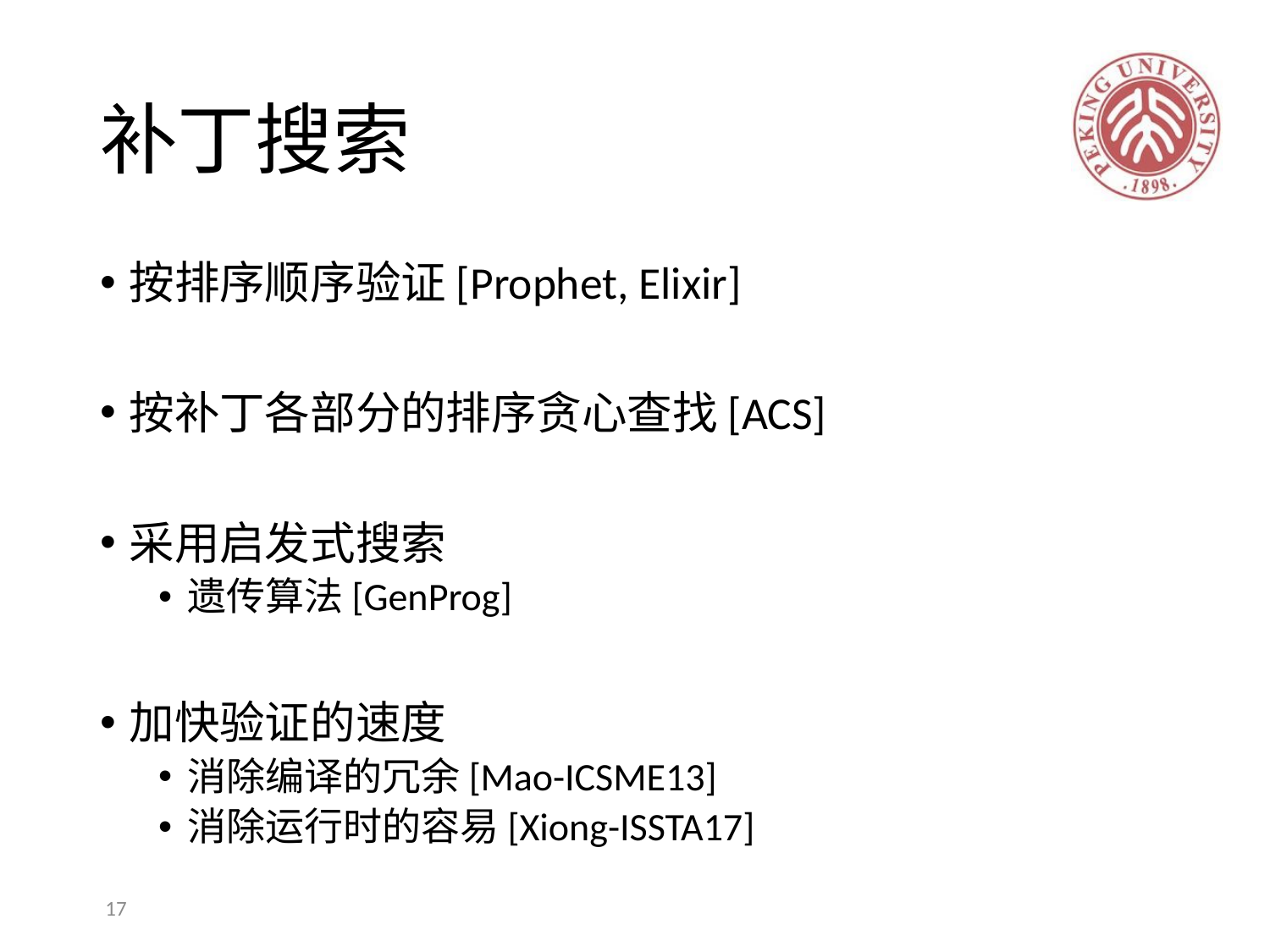

# 补丁搜索
按排序顺序验证[Prophet, Elixir]

按补丁各部分的排序贪心查找[ACS]

采用启发式搜索
遗传算法[GenProg]

加快验证的速度
消除编译的冗余[Mao-ICSME13]
消除运行时的容易[Xiong-ISSTA17]

17